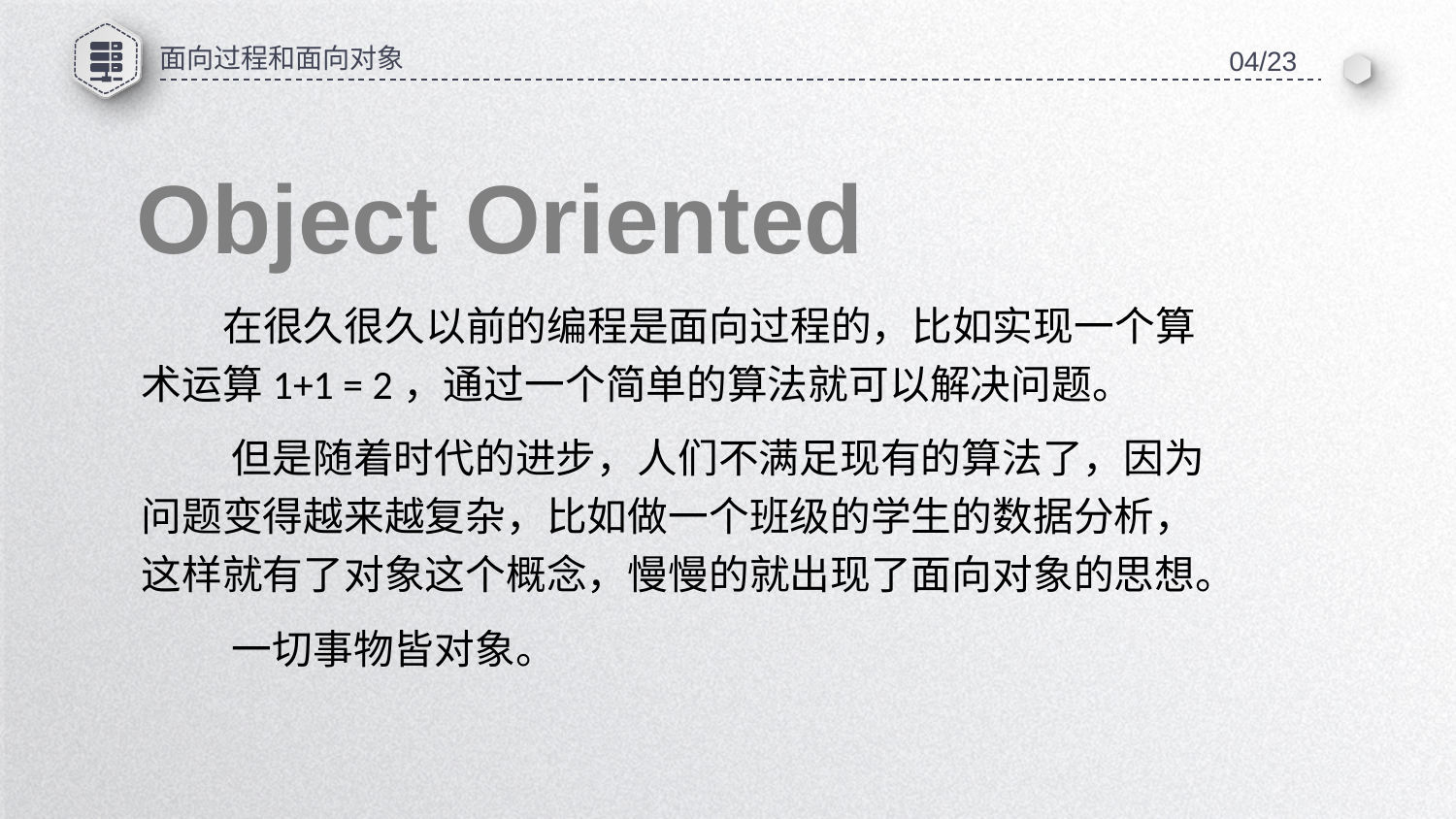

面向过程和面向对象
04/23

Object Oriented
        在很久很久以前的编程是面向过程的，比如实现一个算术运算1+1 = 2，通过一个简单的算法就可以解决问题。
         但是随着时代的进步，人们不满足现有的算法了，因为问题变得越来越复杂，比如做一个班级的学生的数据分析，这样就有了对象这个概念，慢慢的就出现了面向对象的思想。
         一切事物皆对象。